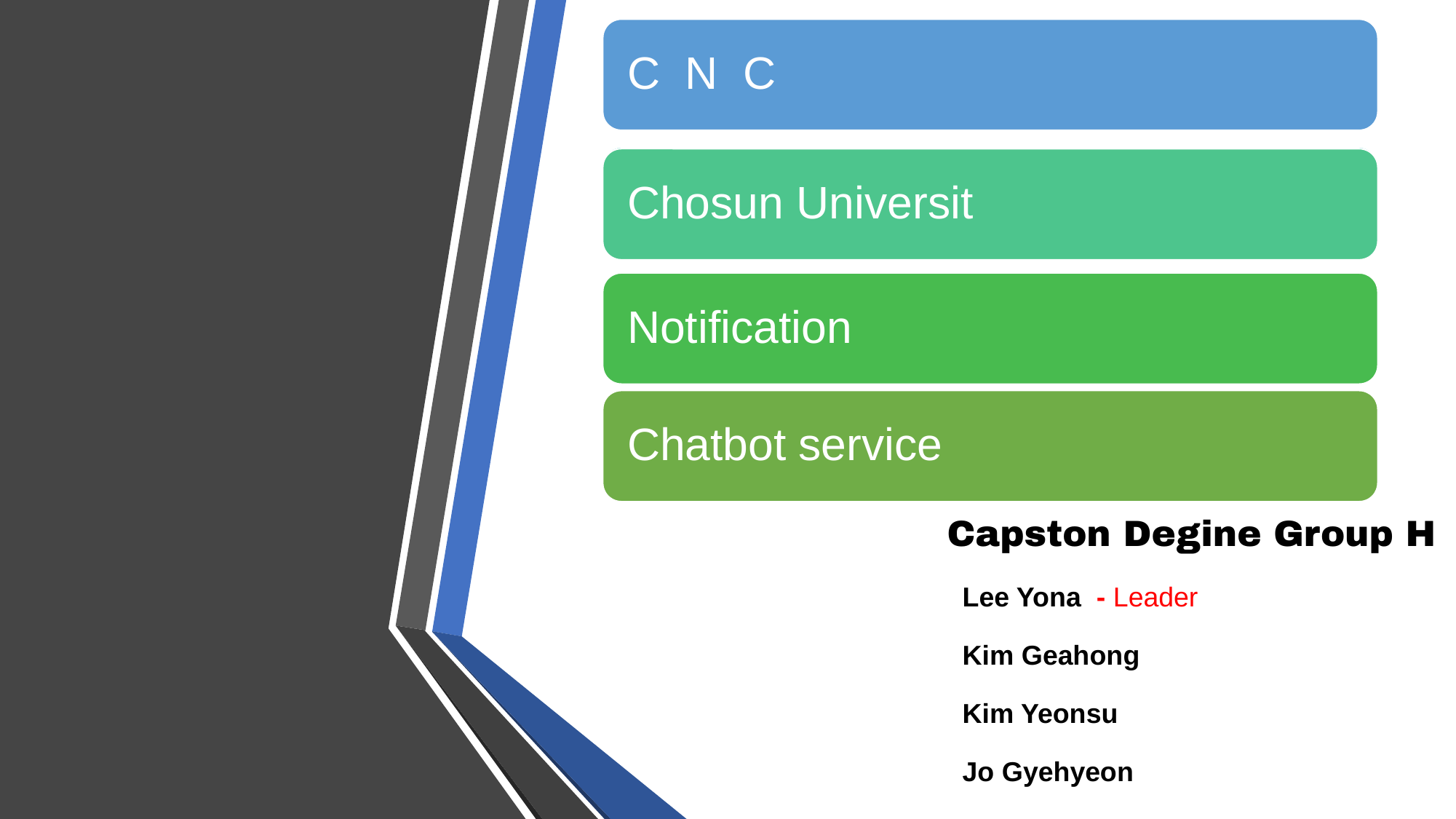

C  N  C

Chosun Universit
Notification
Chatbot service
T월드 수완점
Capston Degine Group H
  Lee Yona  - Leader
  Kim Geahong
  Kim Yeonsu
  Jo Gyehyeon